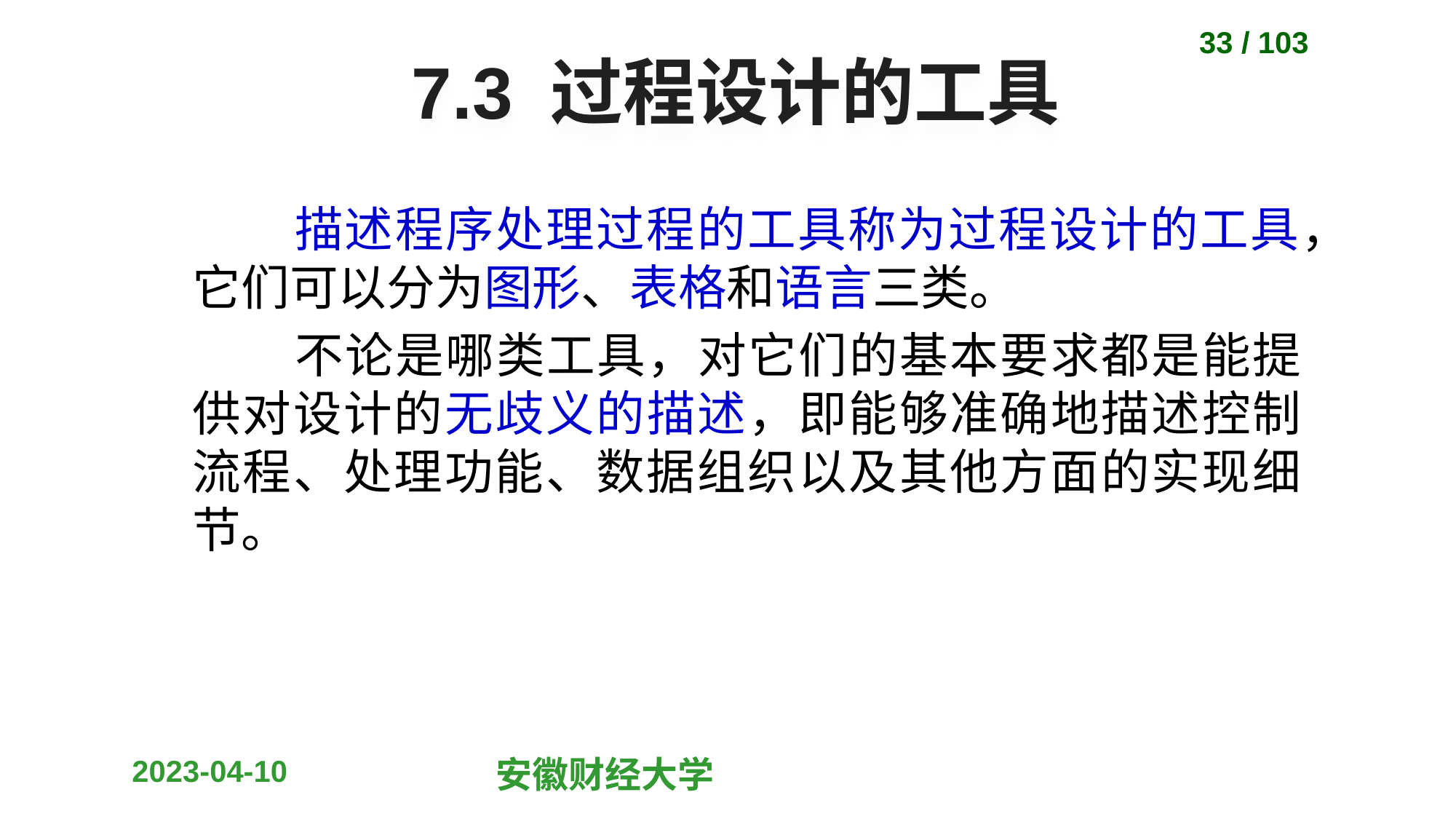

33 / 103
# 7.3 过程设计的工具
描述程序处理过程的工具称为过程设计的工具，它们可以分为图形、表格和语言三类。
不论是哪类工具，对它们的基本要求都是能提供对设计的无歧义的描述，即能够准确地描述控制流程、处理功能、数据组织以及其他方面的实现细节。
2023-04-10
安徽财经大学